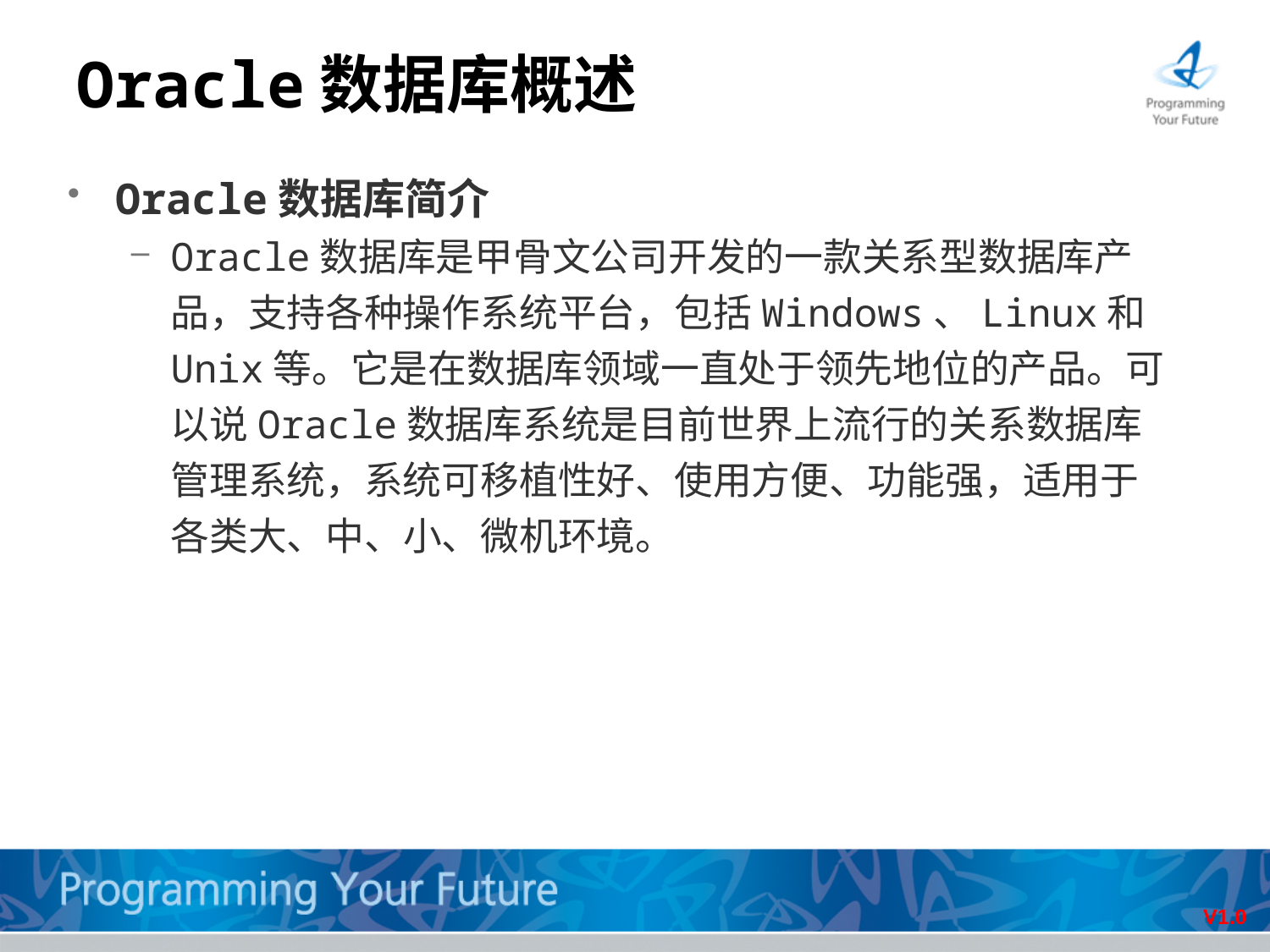

# Oracle数据库概述
Oracle数据库简介
Oracle数据库是甲骨文公司开发的一款关系型数据库产品，支持各种操作系统平台，包括Windows、Linux和Unix等。它是在数据库领域一直处于领先地位的产品。可以说Oracle数据库系统是目前世界上流行的关系数据库管理系统，系统可移植性好、使用方便、功能强，适用于各类大、中、小、微机环境。